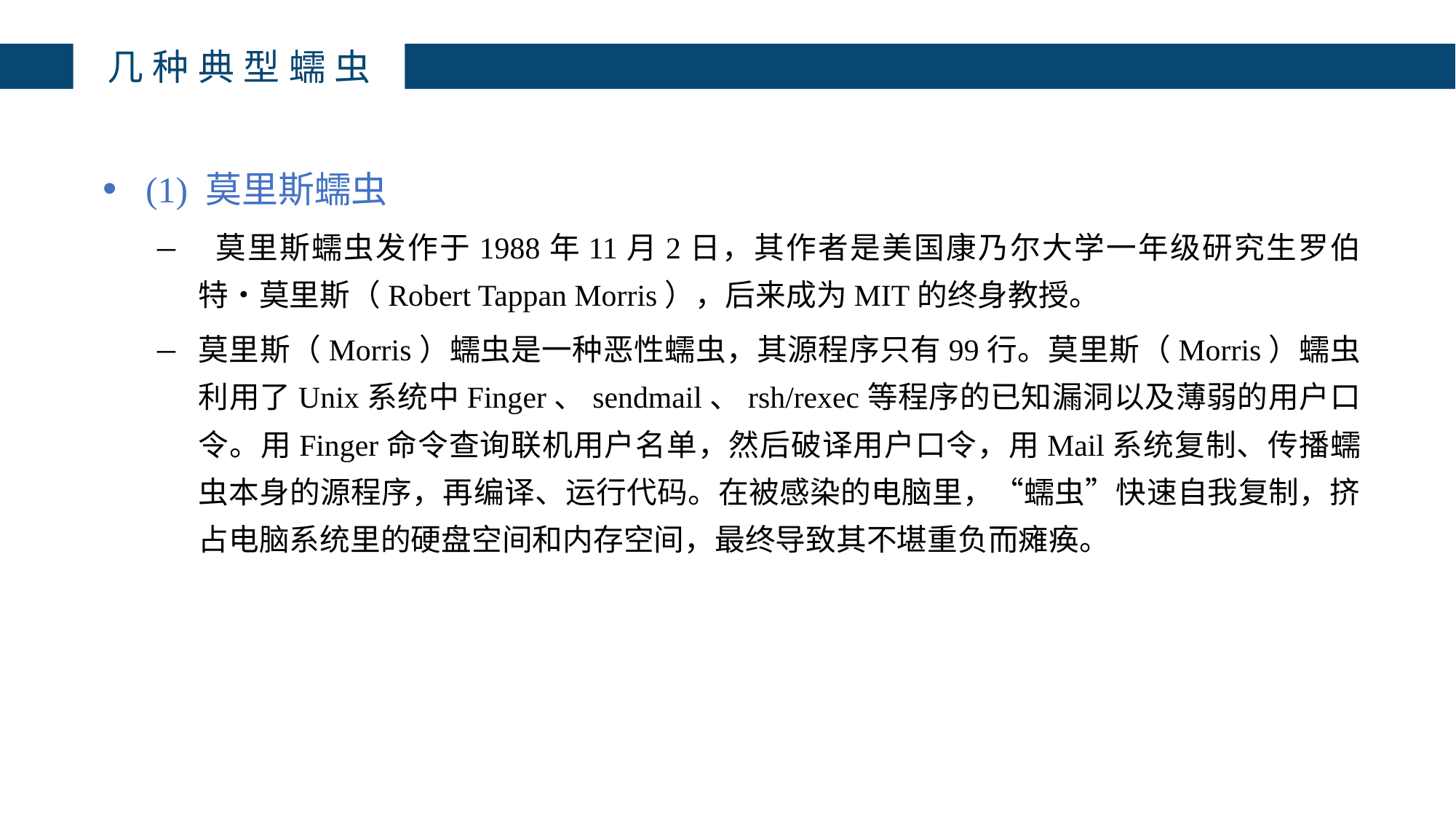

几种典型蠕虫

(1) 莫里斯蠕虫
 莫里斯蠕虫发作于1988年11月2日，其作者是美国康乃尔大学一年级研究生罗伯特•莫里斯（Robert Tappan Morris），后来成为MIT的终身教授。
莫里斯（Morris）蠕虫是一种恶性蠕虫，其源程序只有99行。莫里斯（Morris）蠕虫利用了Unix系统中Finger、sendmail、rsh/rexec等程序的已知漏洞以及薄弱的用户口令。用Finger命令查询联机用户名单，然后破译用户口令，用Mail系统复制、传播蠕虫本身的源程序，再编译、运行代码。在被感染的电脑里，“蠕虫”快速自我复制，挤占电脑系统里的硬盘空间和内存空间，最终导致其不堪重负而瘫痪。